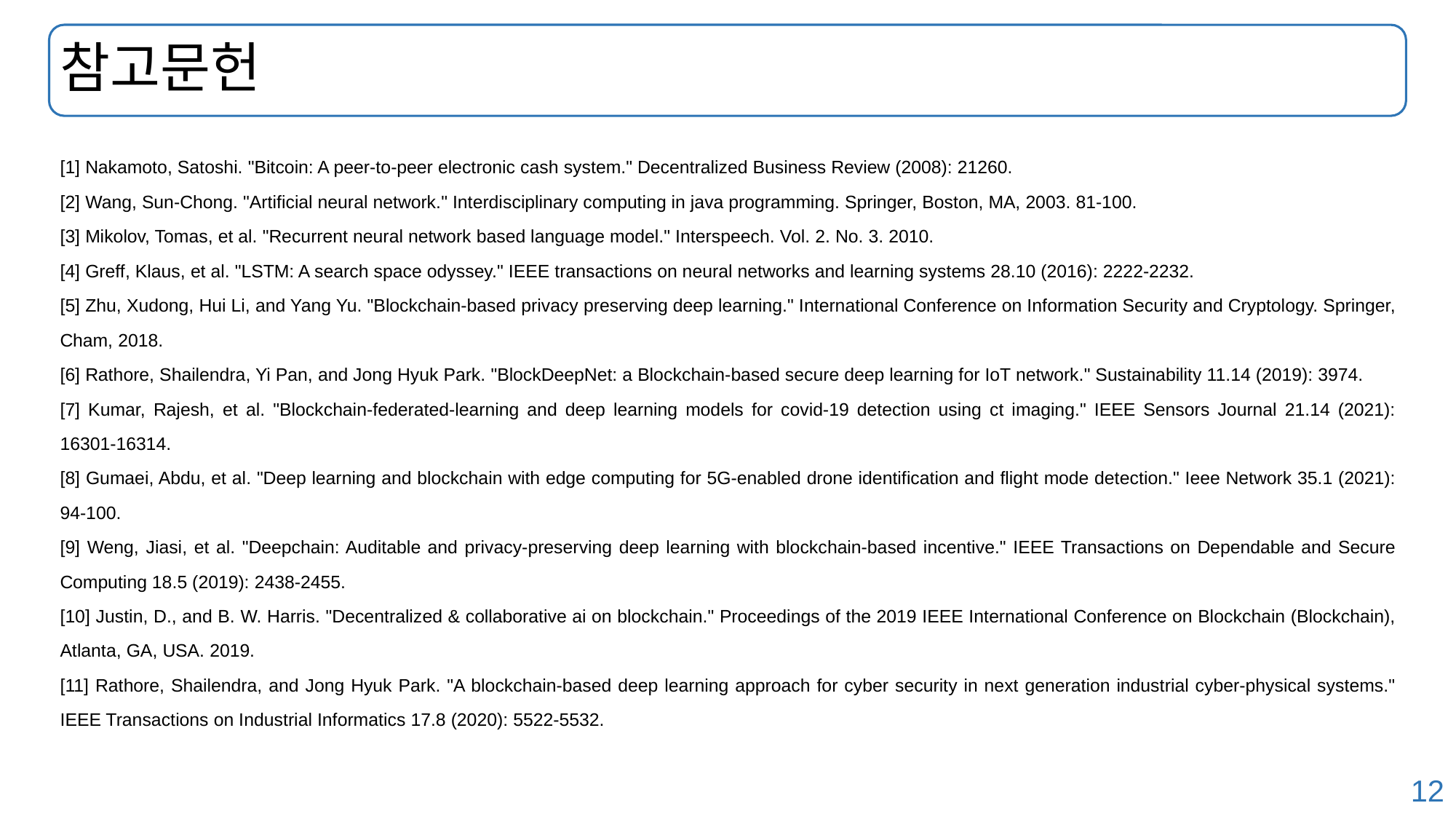

# 참고문헌
[1] Nakamoto, Satoshi. "Bitcoin: A peer-to-peer electronic cash system." Decentralized Business Review (2008): 21260.
[2] Wang, Sun-Chong. "Artificial neural network." Interdisciplinary computing in java programming. Springer, Boston, MA, 2003. 81-100.
[3] Mikolov, Tomas, et al. "Recurrent neural network based language model." Interspeech. Vol. 2. No. 3. 2010.
[4] Greff, Klaus, et al. "LSTM: A search space odyssey." IEEE transactions on neural networks and learning systems 28.10 (2016): 2222-2232.
[5] Zhu, Xudong, Hui Li, and Yang Yu. "Blockchain-based privacy preserving deep learning." International Conference on Information Security and Cryptology. Springer, Cham, 2018.
[6] Rathore, Shailendra, Yi Pan, and Jong Hyuk Park. "BlockDeepNet: a Blockchain-based secure deep learning for IoT network." Sustainability 11.14 (2019): 3974.
[7] Kumar, Rajesh, et al. "Blockchain-federated-learning and deep learning models for covid-19 detection using ct imaging." IEEE Sensors Journal 21.14 (2021): 16301-16314.
[8] Gumaei, Abdu, et al. "Deep learning and blockchain with edge computing for 5G-enabled drone identification and flight mode detection." Ieee Network 35.1 (2021): 94-100.
[9] Weng, Jiasi, et al. "Deepchain: Auditable and privacy-preserving deep learning with blockchain-based incentive." IEEE Transactions on Dependable and Secure Computing 18.5 (2019): 2438-2455.
[10] Justin, D., and B. W. Harris. "Decentralized & collaborative ai on blockchain." Proceedings of the 2019 IEEE International Conference on Blockchain (Blockchain), Atlanta, GA, USA. 2019.
[11] Rathore, Shailendra, and Jong Hyuk Park. "A blockchain-based deep learning approach for cyber security in next generation industrial cyber-physical systems." IEEE Transactions on Industrial Informatics 17.8 (2020): 5522-5532.